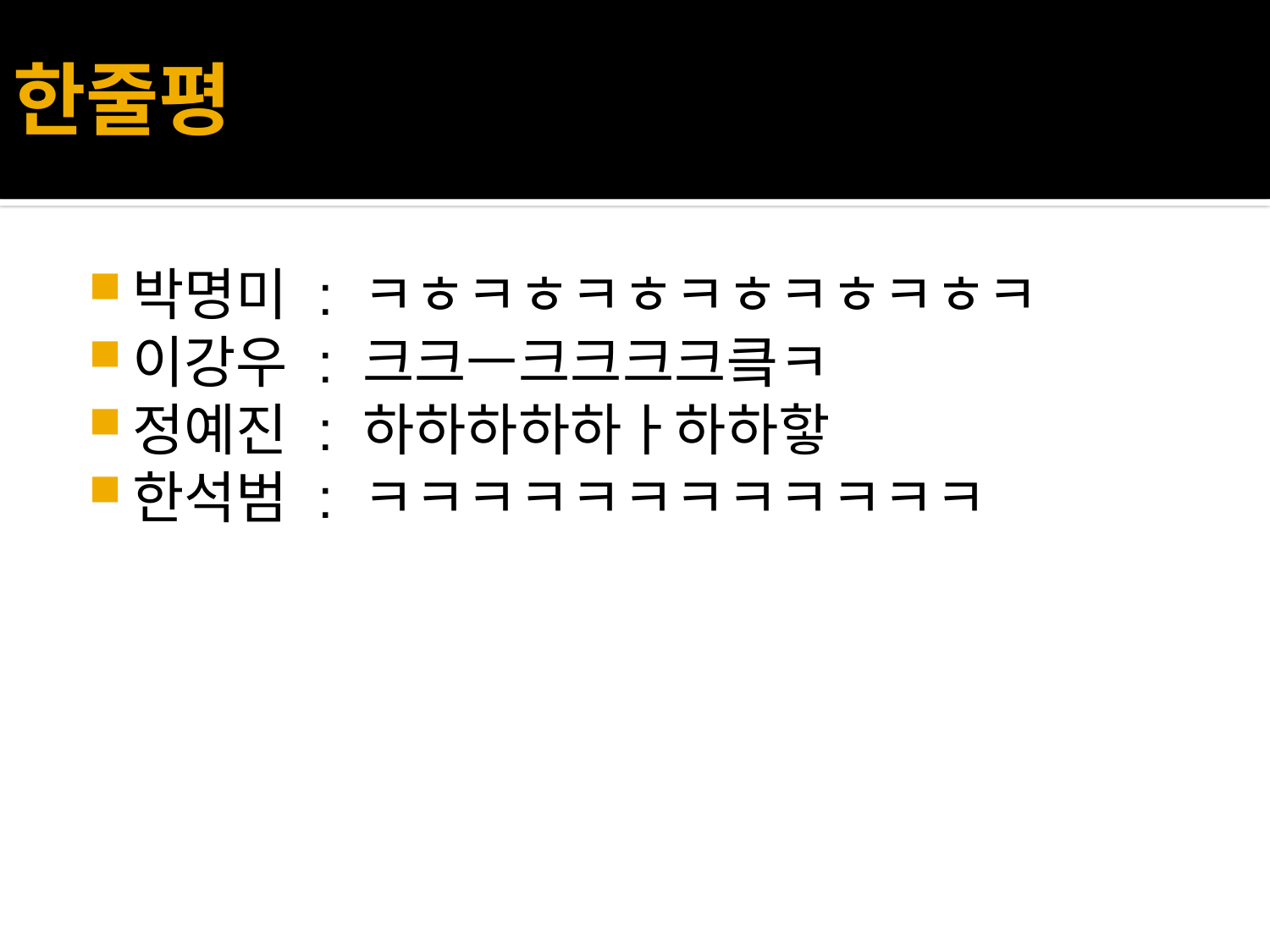

# 한줄평
박명미 : ㅋㅎㅋㅎㅋㅎㅋㅎㅋㅎㅋㅎㅋ
이강우 : 크크ㅡ크크크크킄ㅋ
정예진 : 하하하하하ㅏ하하핳
한석범 : ㅋㅋㅋㅋㅋㅋㅋㅋㅋㅋㅋㅋ